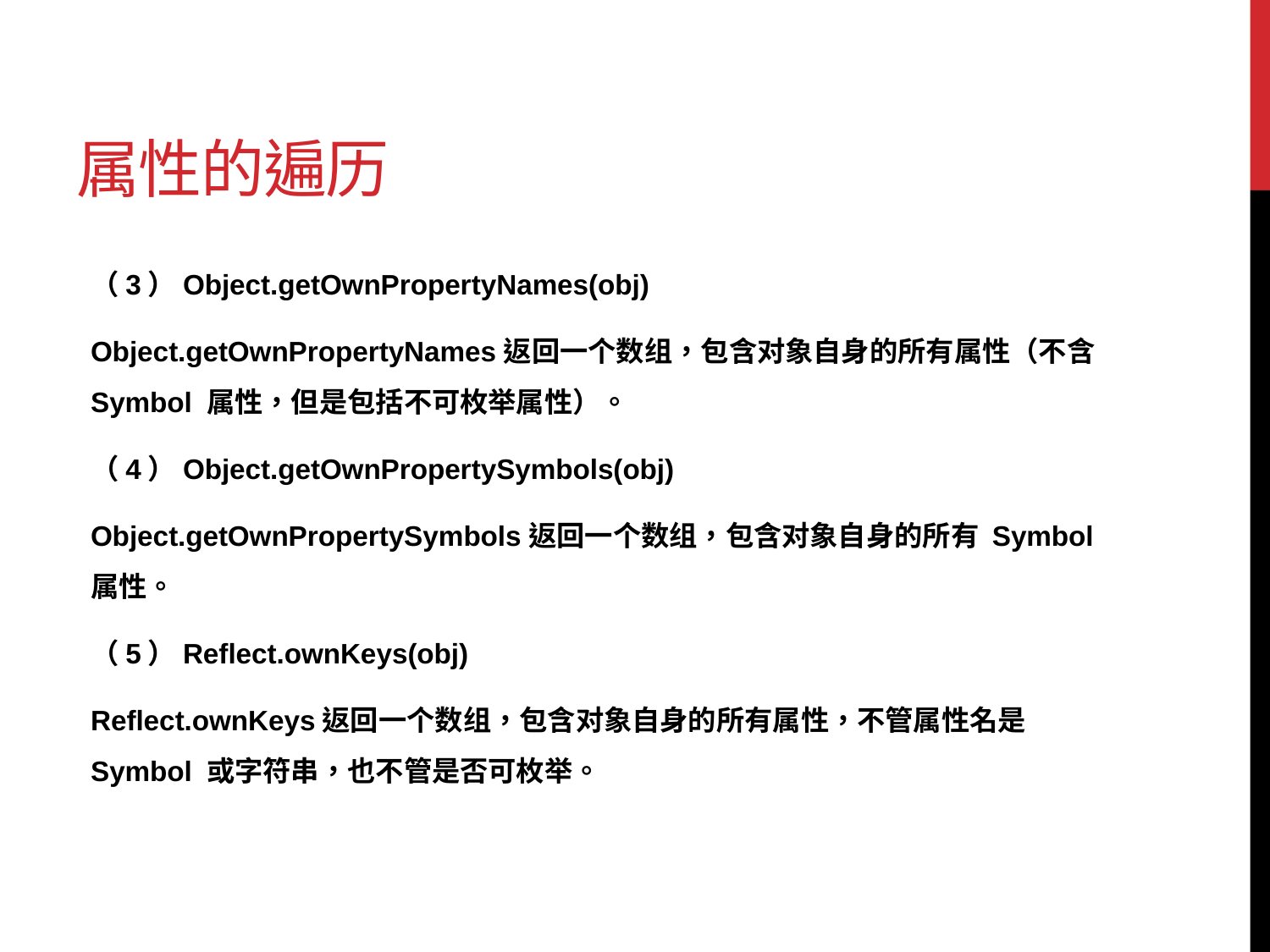

# 属性的遍历
（3）Object.getOwnPropertyNames(obj)
Object.getOwnPropertyNames返回一个数组，包含对象自身的所有属性（不含 Symbol 属性，但是包括不可枚举属性）。
（4）Object.getOwnPropertySymbols(obj)
Object.getOwnPropertySymbols返回一个数组，包含对象自身的所有 Symbol 属性。
（5）Reflect.ownKeys(obj)
Reflect.ownKeys返回一个数组，包含对象自身的所有属性，不管属性名是 Symbol 或字符串，也不管是否可枚举。